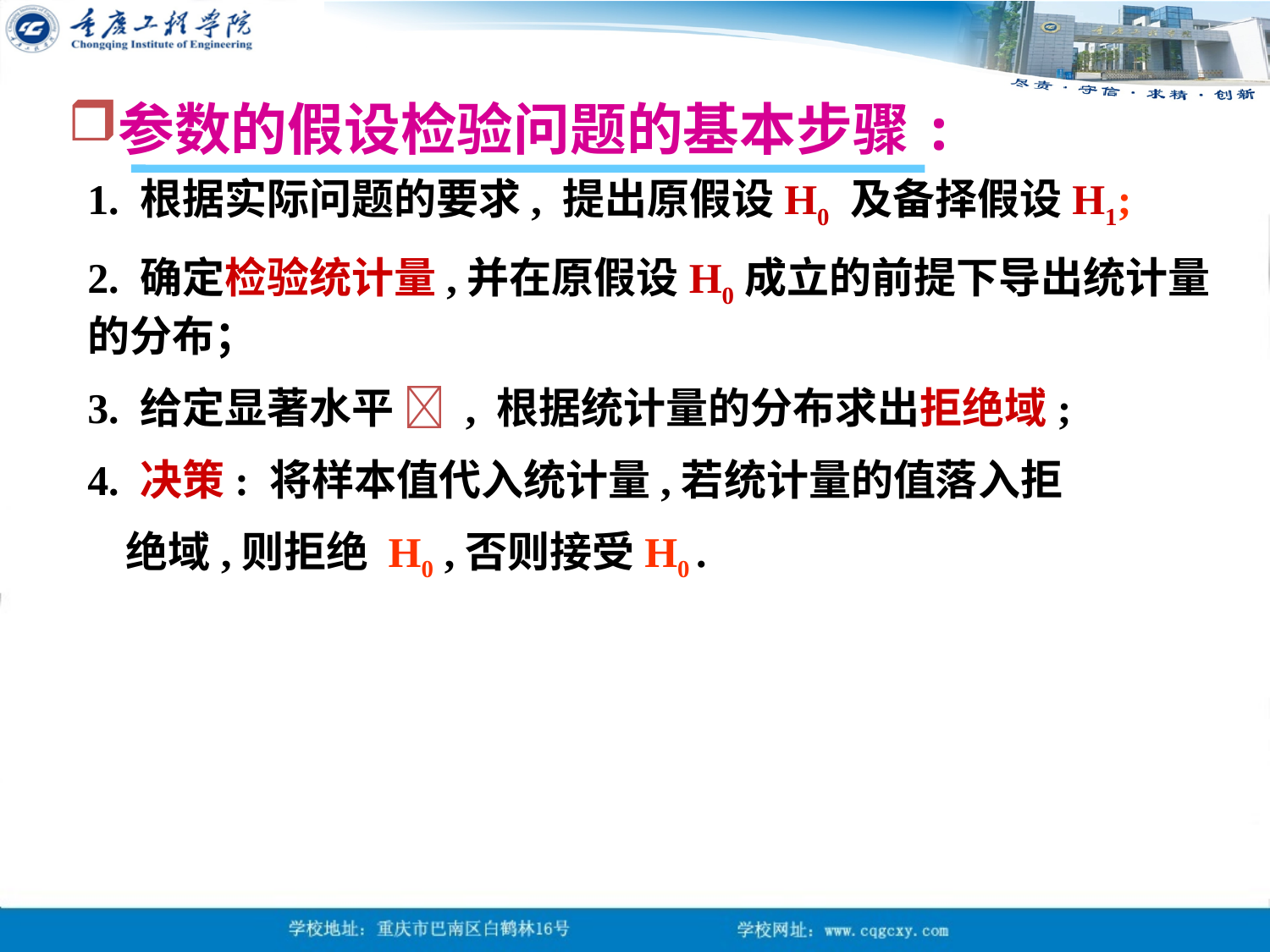

参数的假设检验问题的基本步骤:
1. 根据实际问题的要求, 提出原假设H0 及备择假设H1;
2. 确定检验统计量,并在原假设H0成立的前提下导出统计量的分布；
3. 给定显著水平 α , 根据统计量的分布求出拒绝域;
4. 决策: 将样本值代入统计量,若统计量的值落入拒
   绝域,则拒绝 H0 ,否则接受H0 .